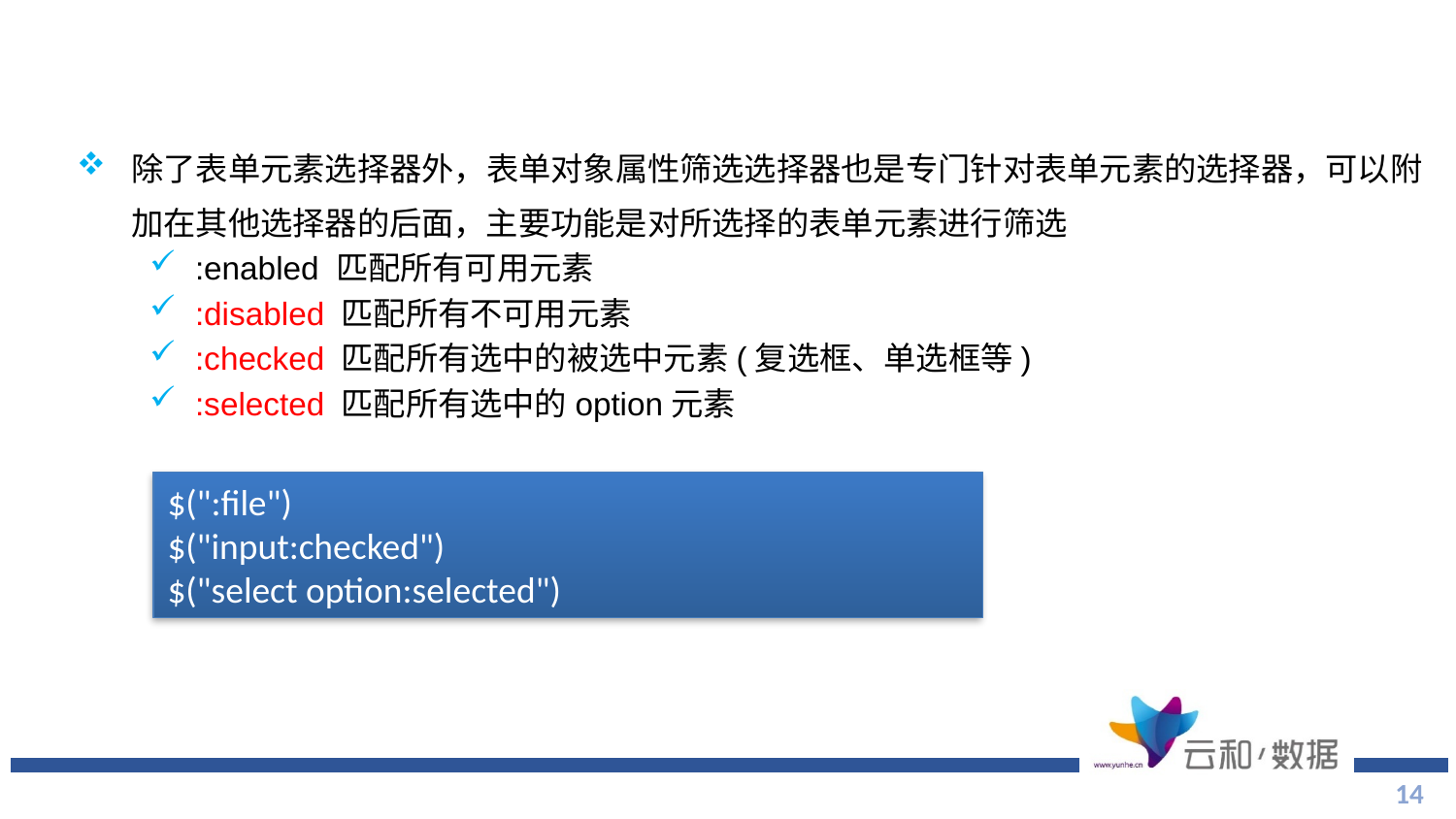

除了表单元素选择器外，表单对象属性筛选选择器也是专门针对表单元素的选择器，可以附加在其他选择器的后面，主要功能是对所选择的表单元素进行筛选
:enabled 匹配所有可用元素
:disabled 匹配所有不可用元素
:checked 匹配所有选中的被选中元素(复选框、单选框等)
:selected 匹配所有选中的option元素
$(":file")
$("input:checked")
$("select option:selected")
14